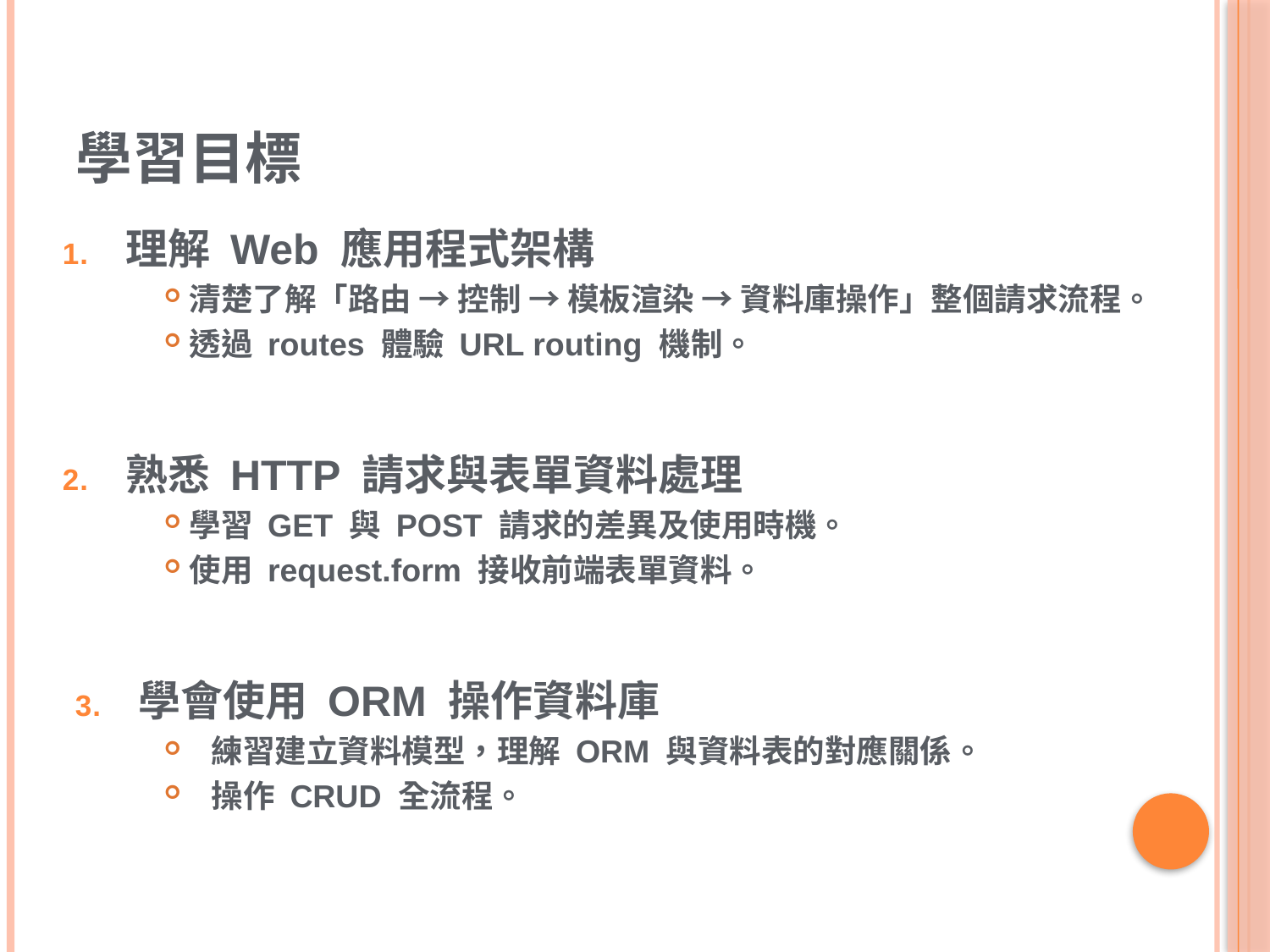

# 學習目標
理解 Web 應用程式架構
清楚了解「路由 → 控制 → 模板渲染 → 資料庫操作」整個請求流程。
透過 routes 體驗 URL routing 機制。

熟悉 HTTP 請求與表單資料處理
學習 GET 與 POST 請求的差異及使用時機。
使用 request.form 接收前端表單資料。

學會使用 ORM 操作資料庫
練習建立資料模型，理解 ORM 與資料表的對應關係。
操作 CRUD 全流程。